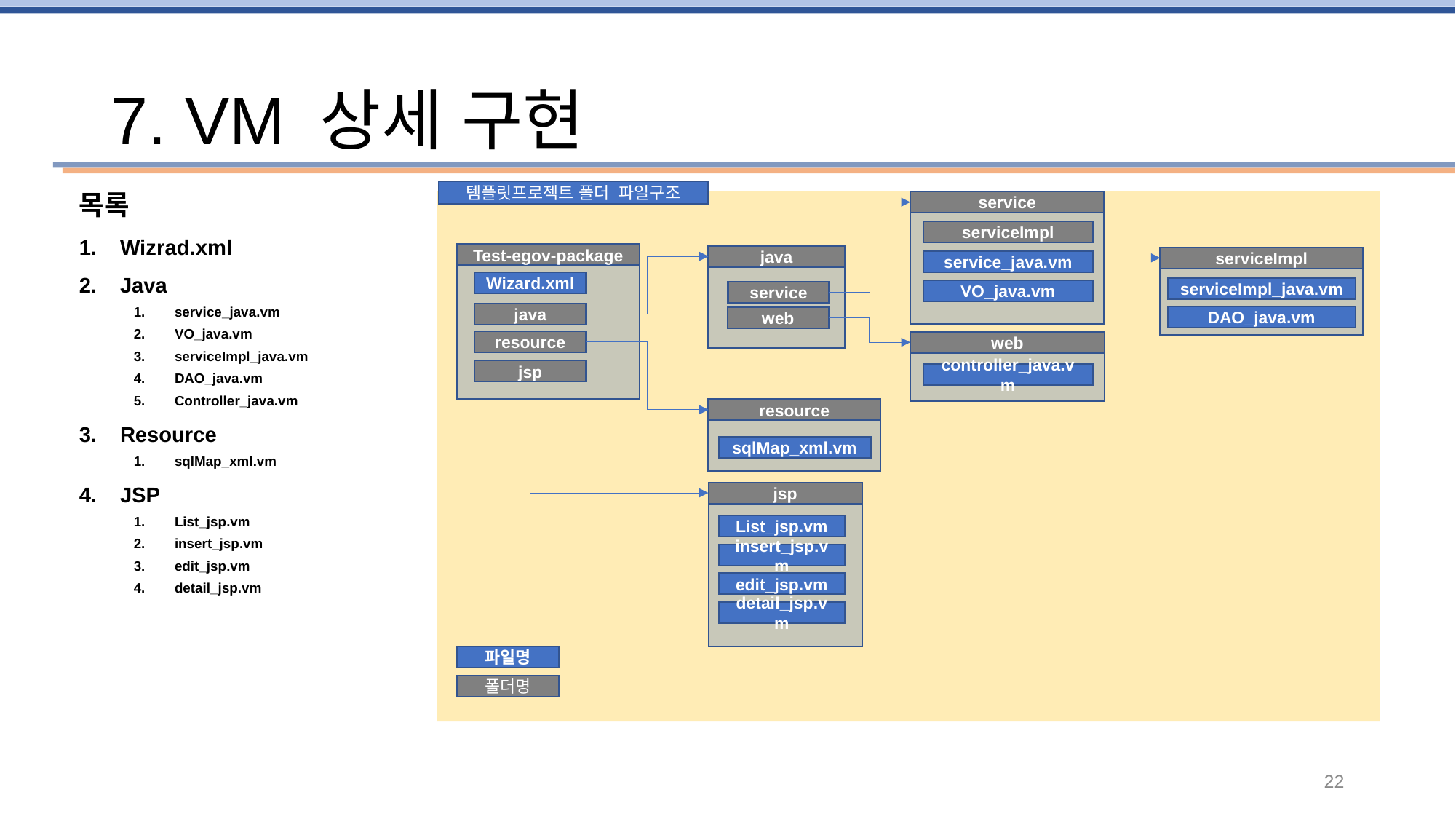

# 7. VM 상세 구현
템플릿프로젝트 폴더  파일구조
목록
Wizrad.xml
Java
service_java.vm
VO_java.vm
serviceImpl_java.vm
DAO_java.vm
Controller_java.vm
Resource
sqlMap_xml.vm
JSP
List_jsp.vm
insert_jsp.vm
edit_jsp.vm
detail_jsp.vm

service

serviceImpl
Test-egov-package
java
serviceImpl
service_java.vm

Wizard.xml
serviceImpl_java.vm
VO_java.vm
service
java
DAO_java.vm
web
resource
web

jsp
controller_java.vm
resource

sqlMap_xml.vm
jsp

List_jsp.vm
insert_jsp.vm
edit_jsp.vm
detail_jsp.vm
파일명
폴더명
22